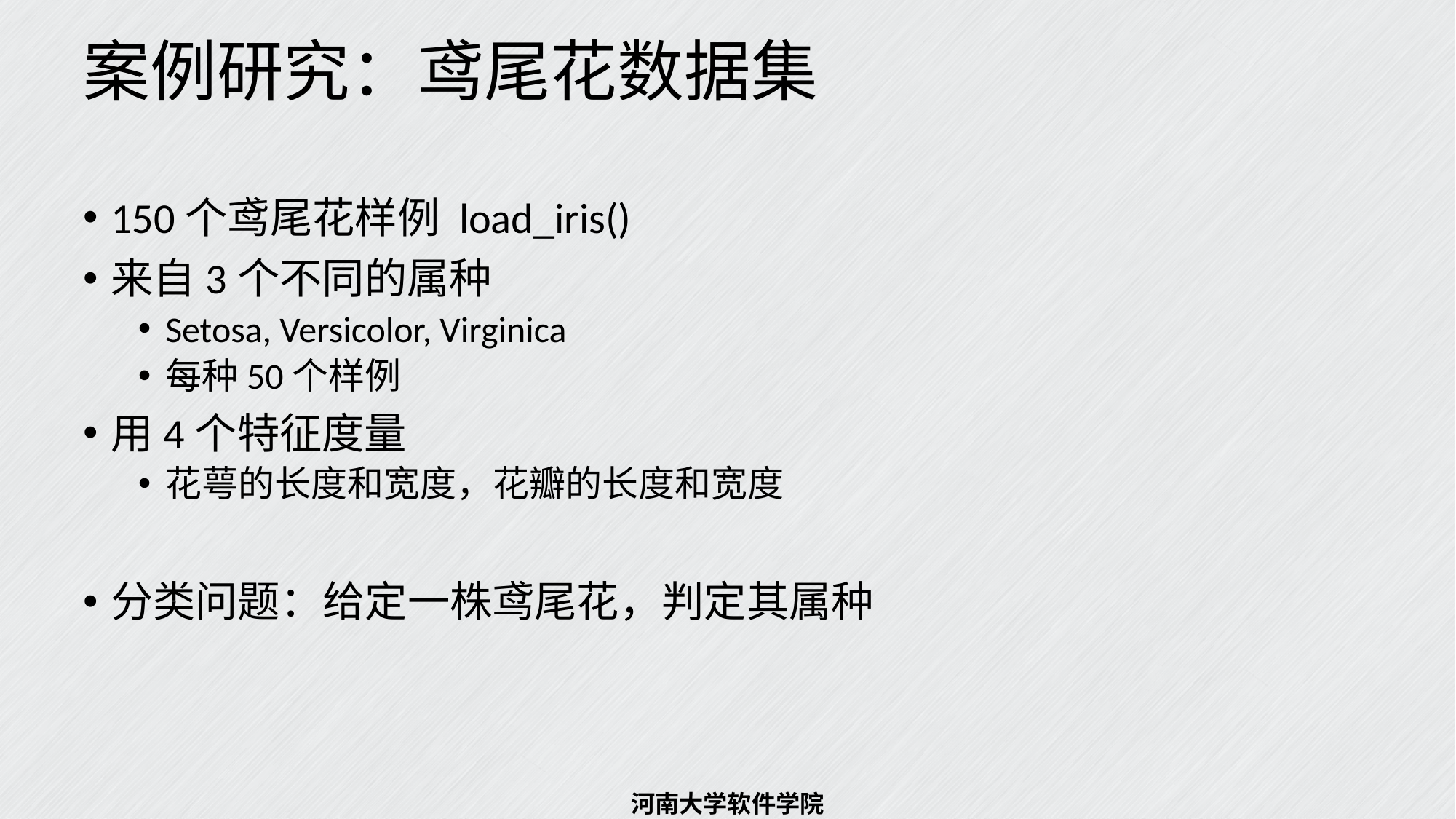

# 案例研究：鸢尾花数据集
150个鸢尾花样例 load_iris()
来自3个不同的属种
Setosa, Versicolor, Virginica
每种50个样例
用4个特征度量
花萼的长度和宽度，花瓣的长度和宽度

分类问题：给定一株鸢尾花，判定其属种